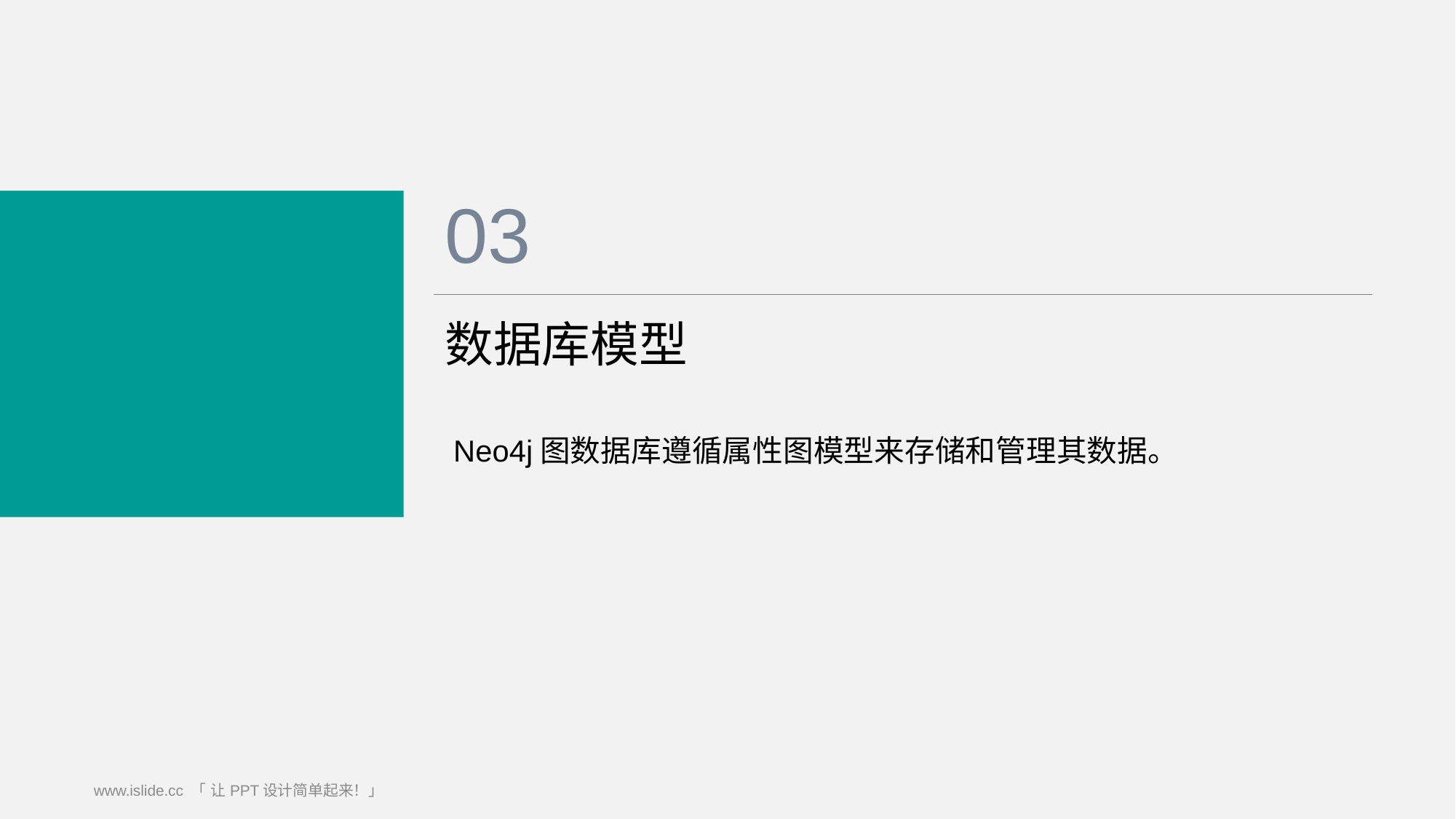

03
# 数据库模型
 Neo4j图数据库遵循属性图模型来存储和管理其数据。
www.islide.cc 「 让PPT设计简单起来！」
9